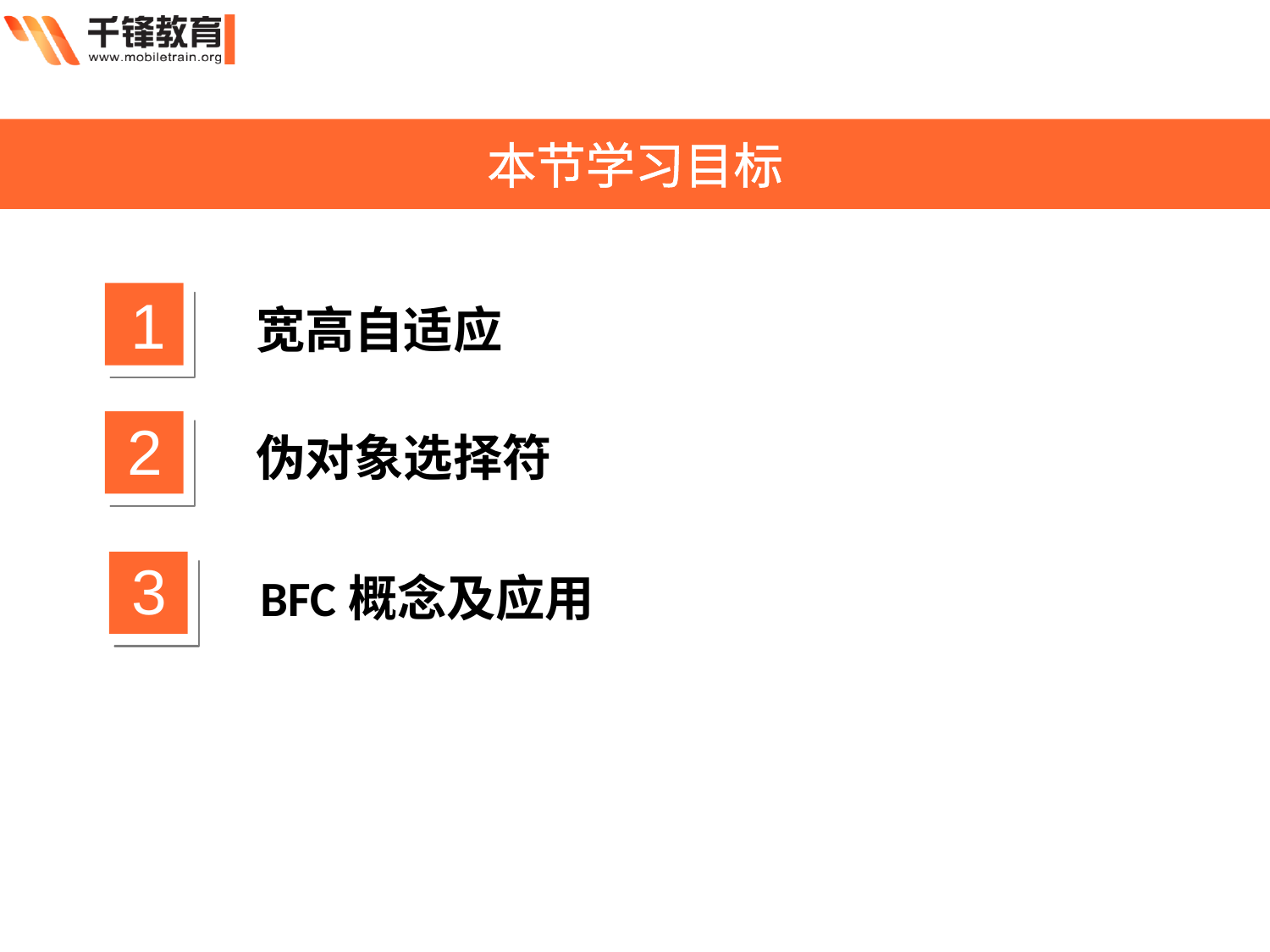

本节学习目标

1

宽高自适应

2

伪对象选择符

3

BFC概念及应用